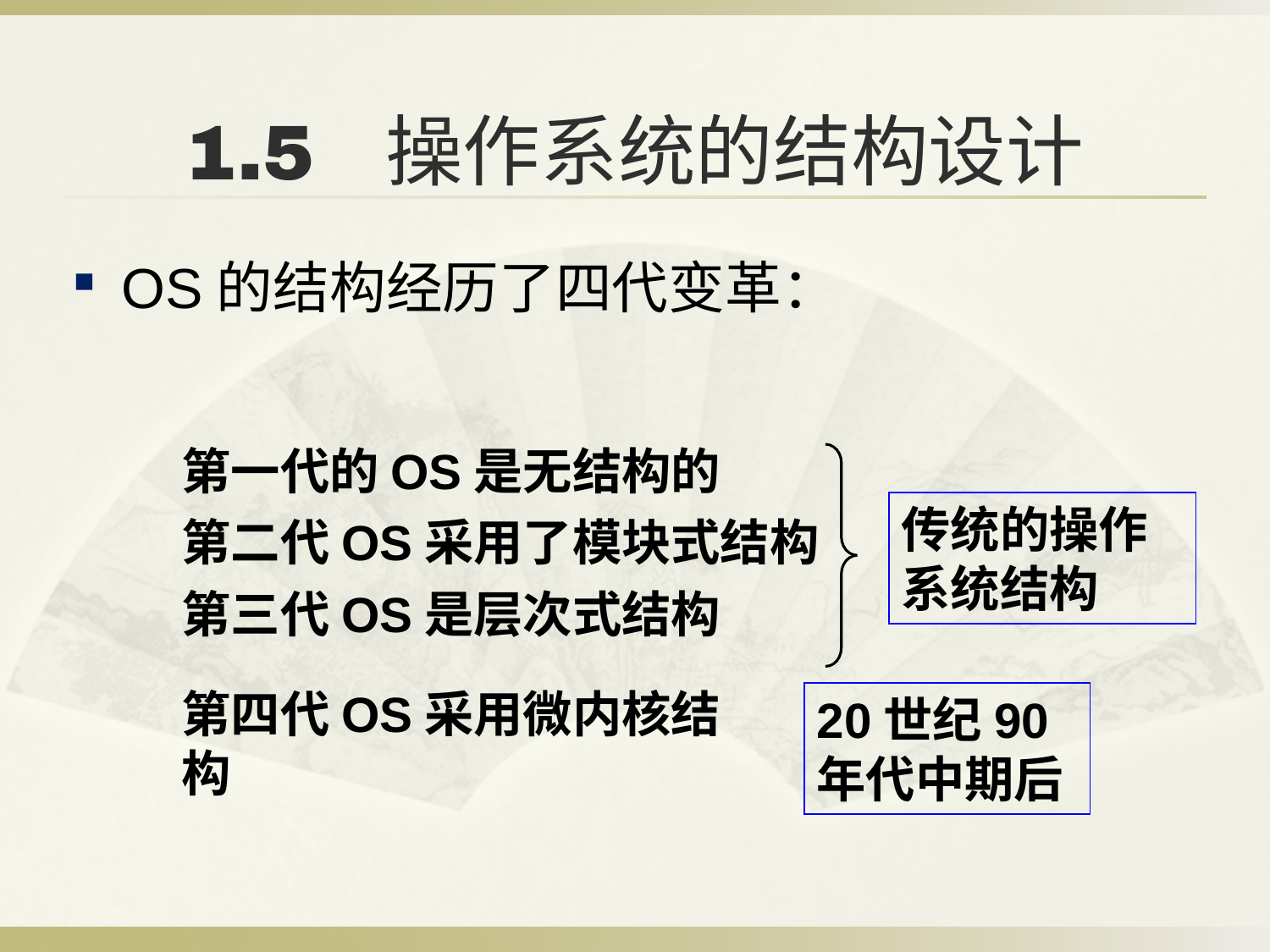

# 1.5  操作系统的结构设计
OS的结构经历了四代变革：
第一代的OS是无结构的
第二代OS采用了模块式结构
第三代OS是层次式结构

传统的操作系统结构
第四代OS采用微内核结构
20世纪90年代中期后
55